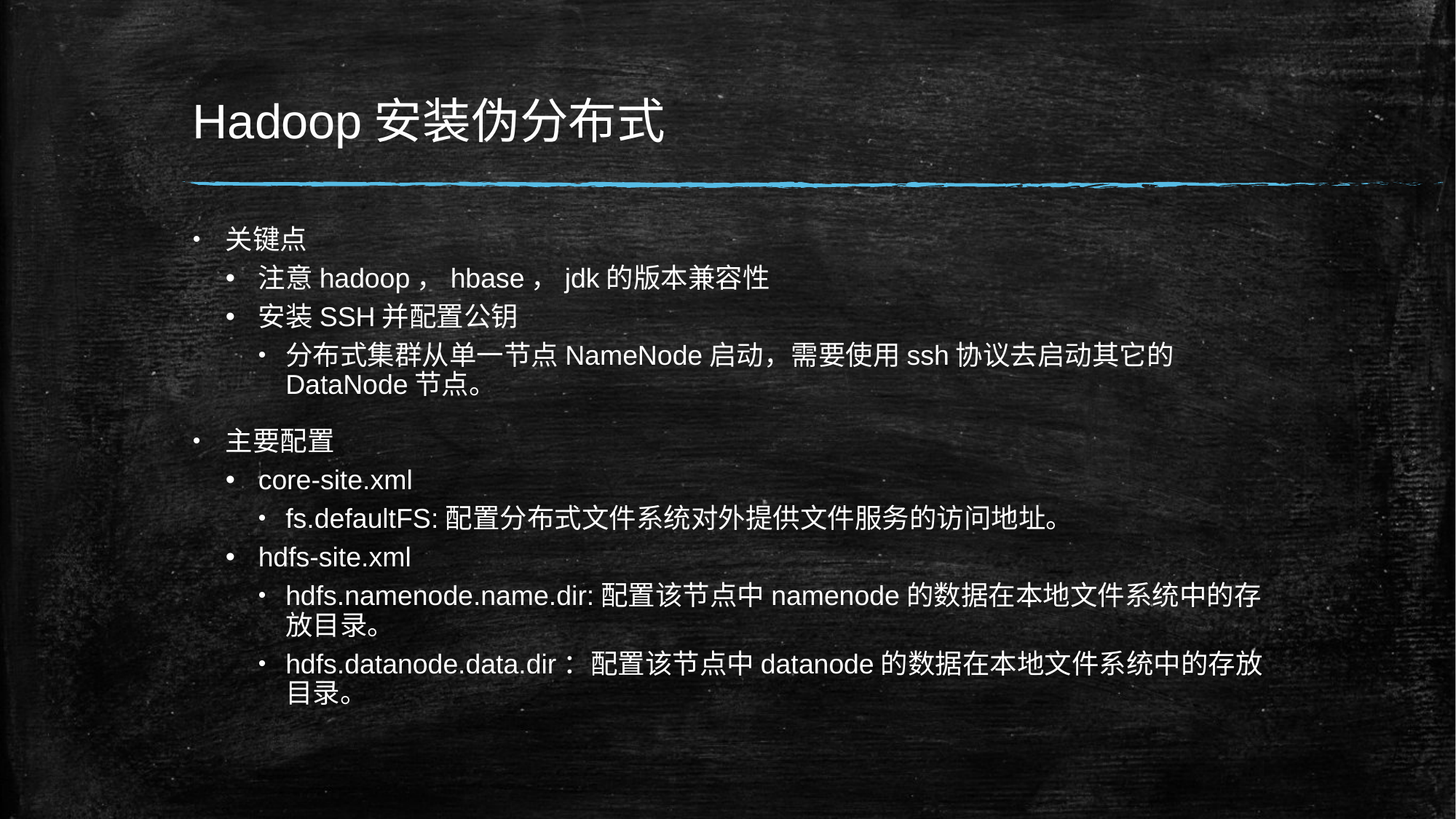

# Hadoop安装伪分布式
关键点
注意hadoop，hbase，jdk的版本兼容性
安装SSH并配置公钥
分布式集群从单一节点NameNode启动，需要使用ssh协议去启动其它的DataNode节点。
主要配置
core-site.xml
fs.defaultFS:配置分布式文件系统对外提供文件服务的访问地址。
hdfs-site.xml
hdfs.namenode.name.dir:配置该节点中namenode的数据在本地文件系统中的存放目录。
hdfs.datanode.data.dir：配置该节点中datanode的数据在本地文件系统中的存放目录。